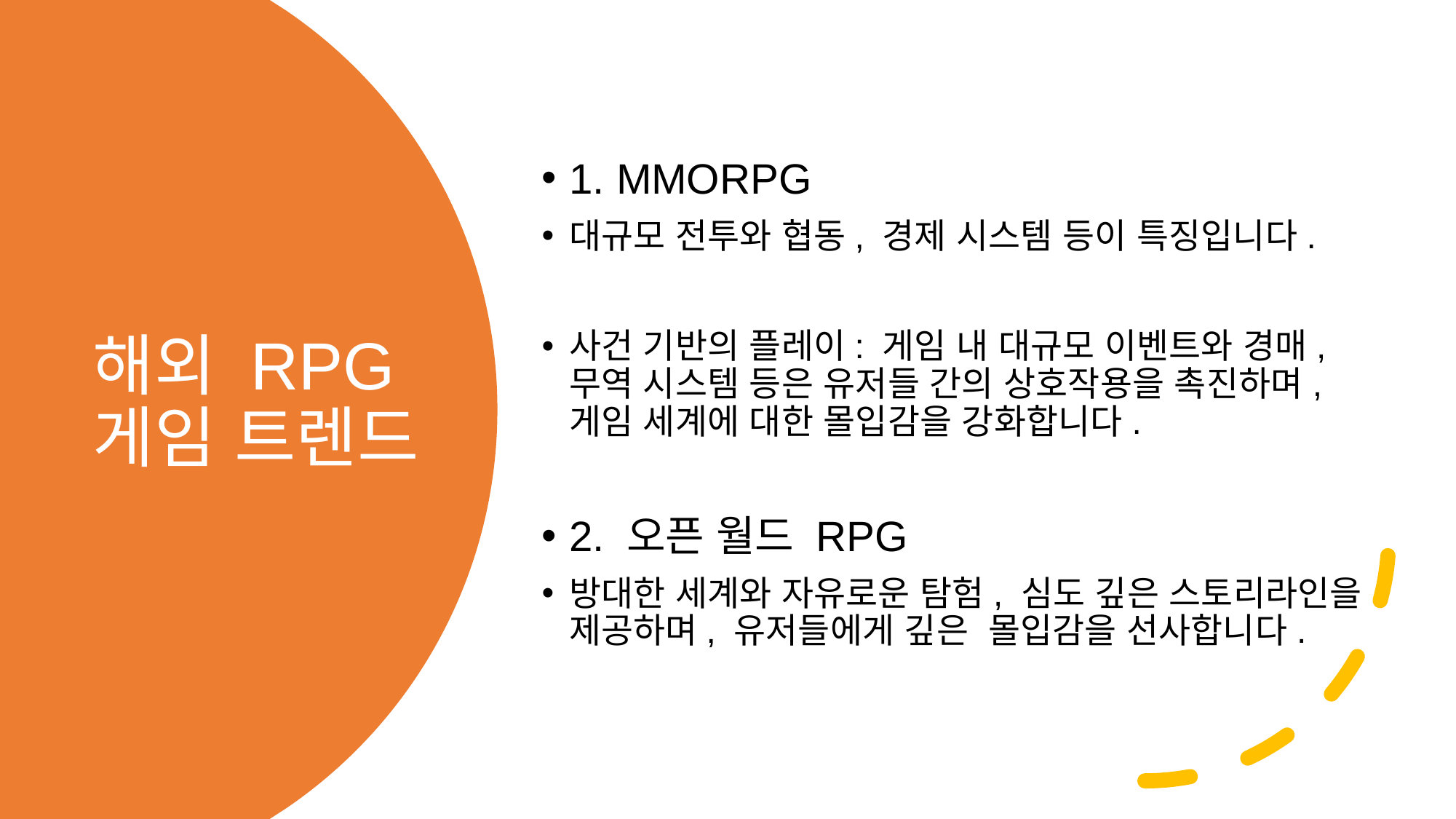

1. MMORPG
대규모 전투와 협동, 경제 시스템 등이 특징입니다.

사건 기반의 플레이: 게임 내 대규모 이벤트와 경매, 무역 시스템 등은 유저들 간의 상호작용을 촉진하며, 게임 세계에 대한 몰입감을 강화합니다.

2. 오픈 월드 RPG
방대한 세계와 자유로운 탐험, 심도 깊은 스토리라인을 제공하며, 유저들에게 깊은  몰입감을 선사합니다.
# 해외 RPG 게임 트렌드